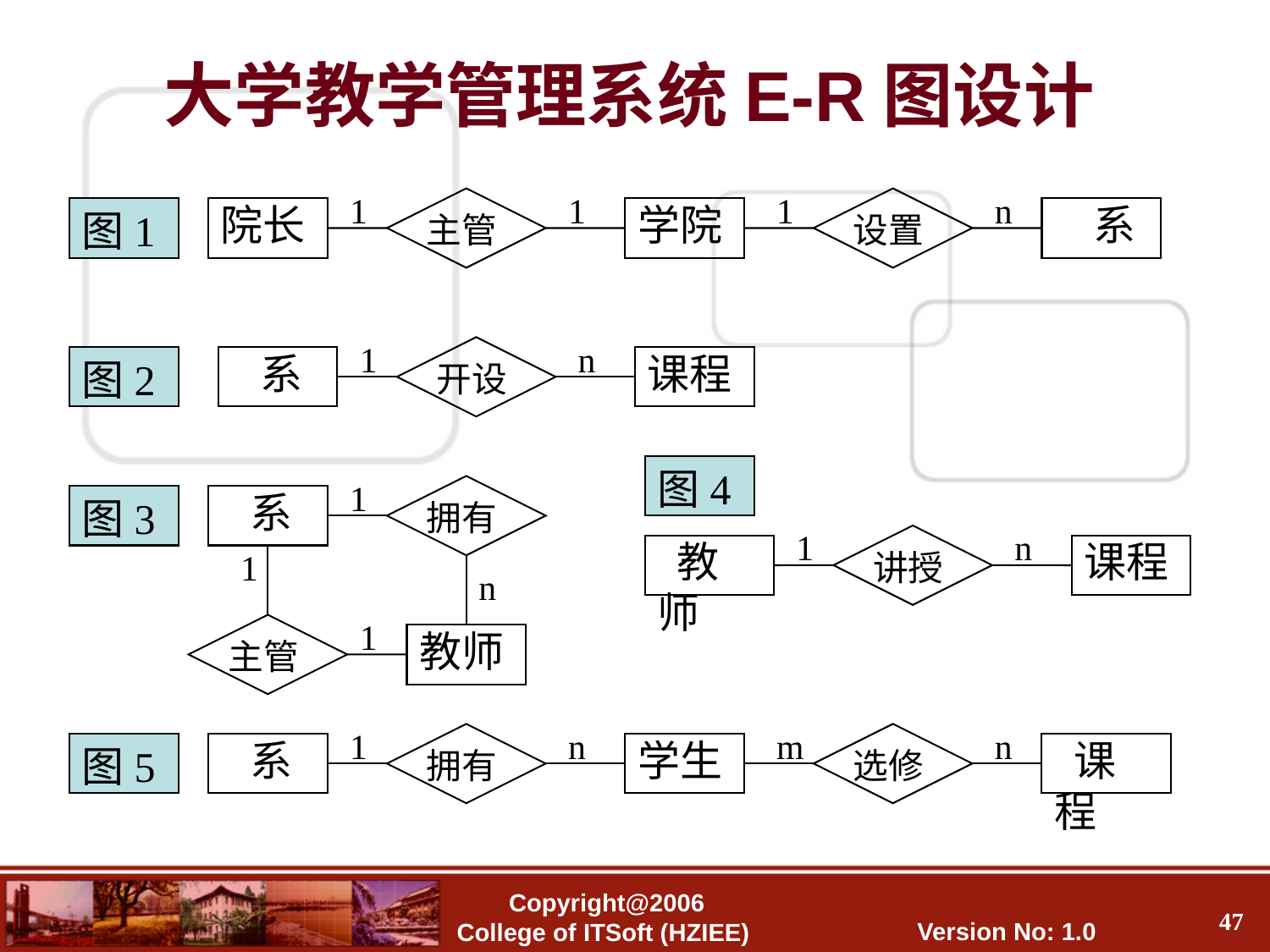

大学教学管理系统E-R图设计
1
主管
1
1
设置
n
院长
学院
   系
图1
1
开设
n
  系
课程
图2
图4
1
拥有
  系
1
n
主管
1
教师
图3
1
讲授
n
 教师
课程
1
拥有
n
m
选修
n
  系
学生
 课程
图5